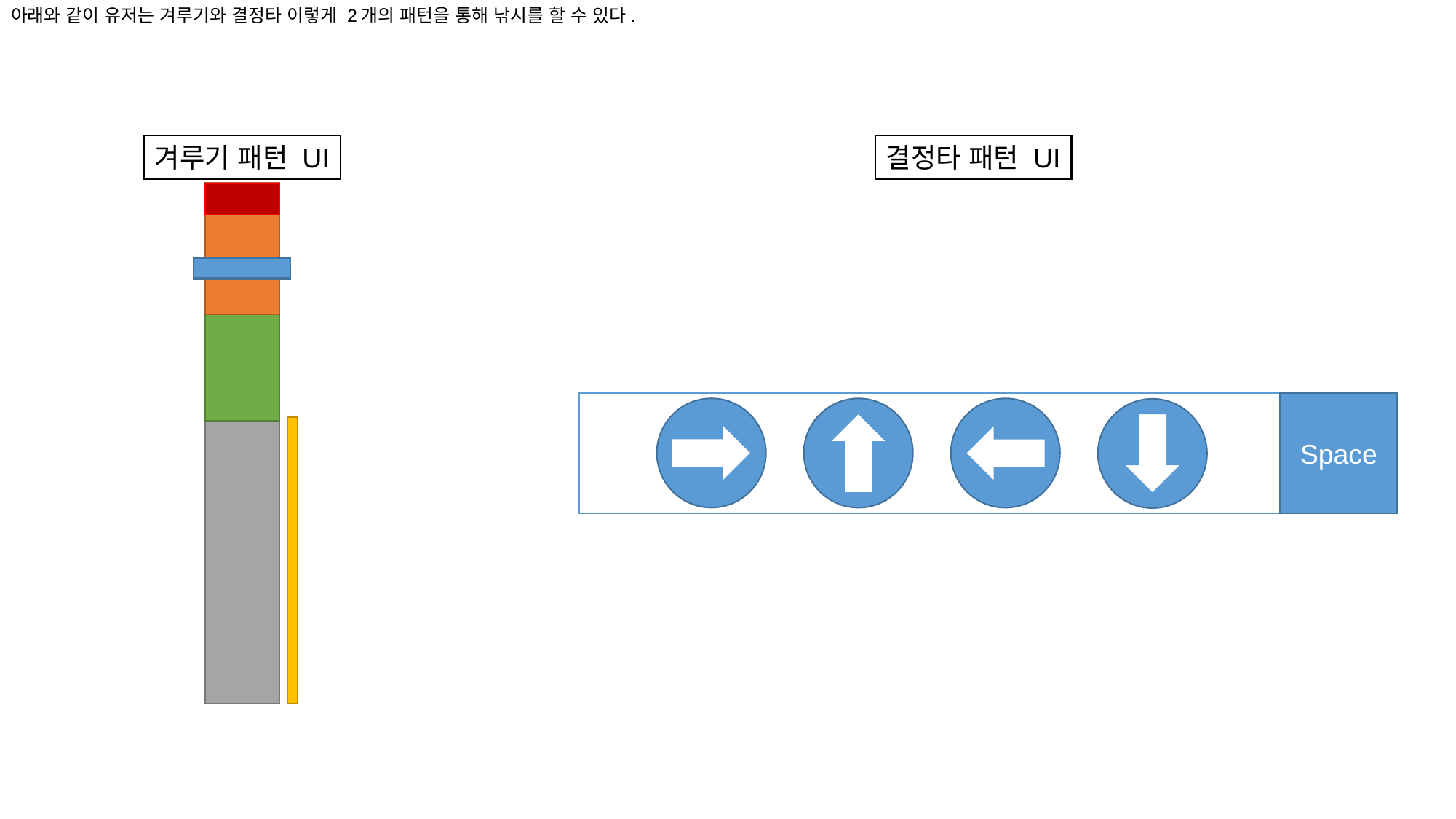

아래와 같이 유저는 겨루기와 결정타 이렇게 2개의 패턴을 통해 낚시를 할 수 있다.
겨루기 패턴 UI
결정타 패턴 UI

Space